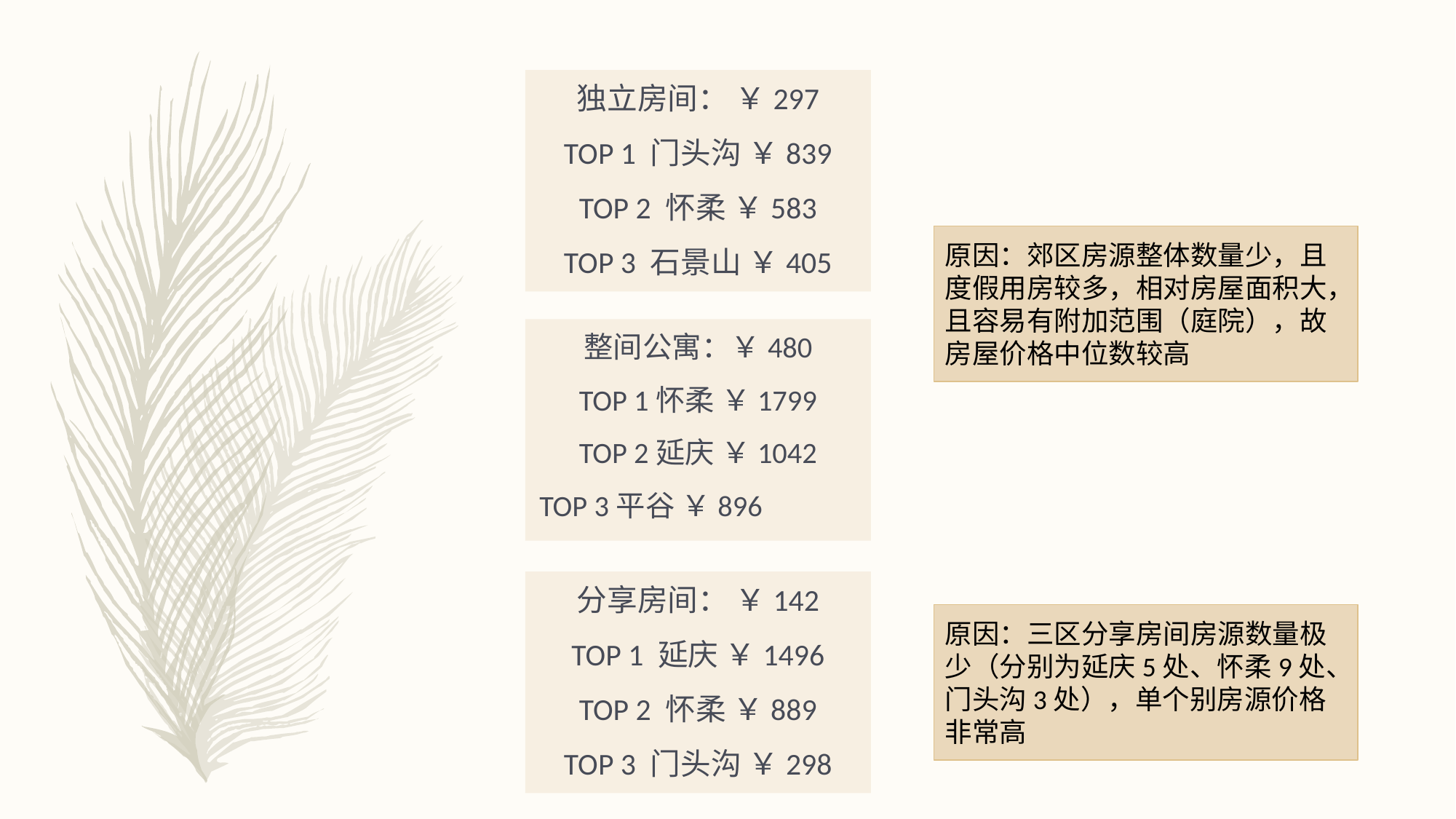

独立房间： ￥297
TOP 1 门头沟 ￥839
TOP 2 怀柔 ￥583
TOP 3 石景山 ￥405
原因：郊区房源整体数量少，且度假用房较多，相对房屋面积大，且容易有附加范围（庭院），故房屋价格中位数较高
整间公寓：￥480
TOP 1怀柔 ￥1799
TOP 2延庆 ￥1042
TOP 3平谷 ￥896
分享房间： ￥142
TOP 1 延庆 ￥1496
TOP 2 怀柔 ￥889
TOP 3 门头沟 ￥298
原因：三区分享房间房源数量极少（分别为延庆5处、怀柔9处、门头沟3处），单个别房源价格非常高